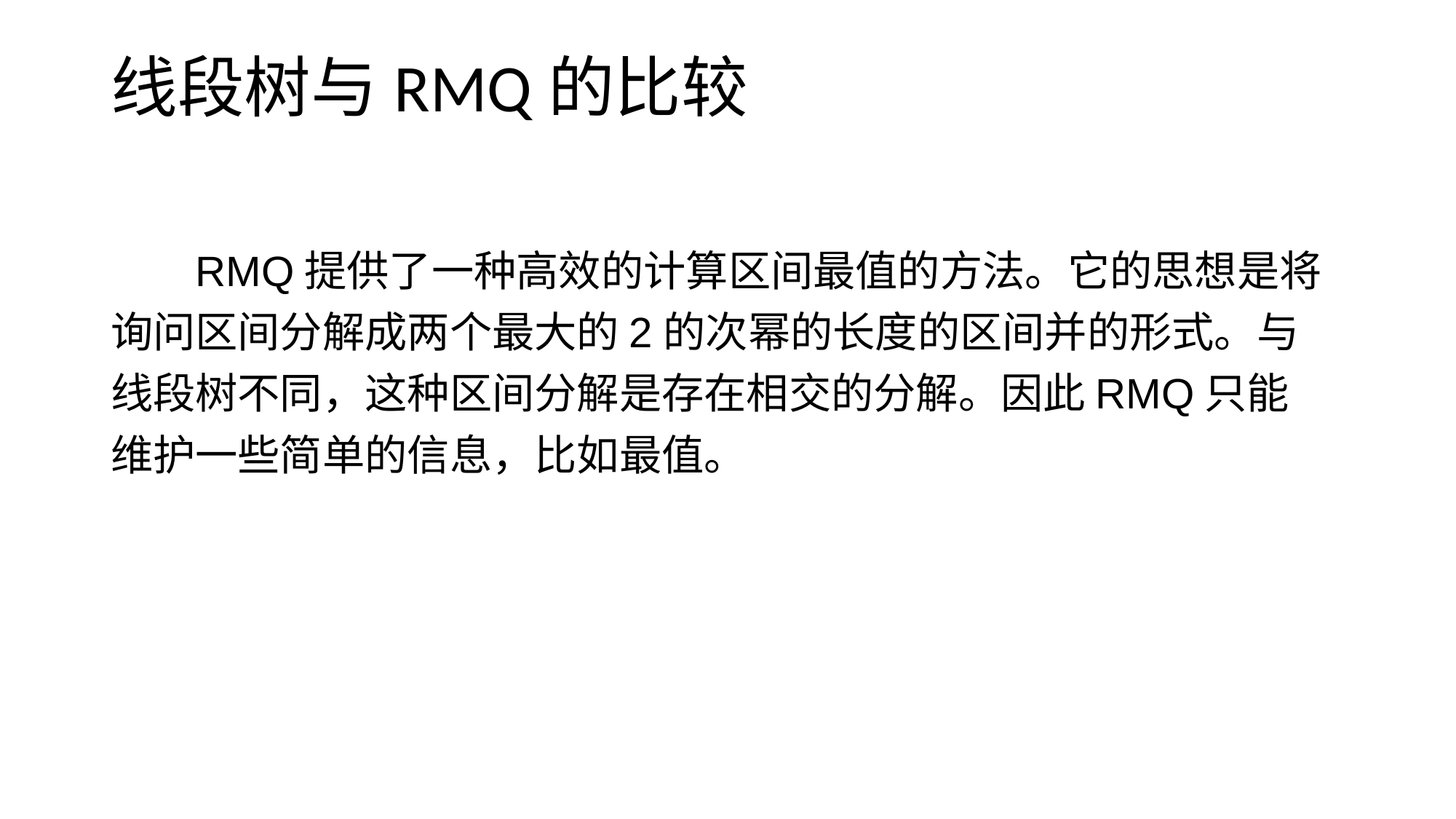

# 线段树与RMQ的比较
RMQ提供了一种高效的计算区间最值的方法。它的思想是将询问区间分解成两个最大的2的次幂的长度的区间并的形式。与线段树不同，这种区间分解是存在相交的分解。因此RMQ只能维护一些简单的信息，比如最值。